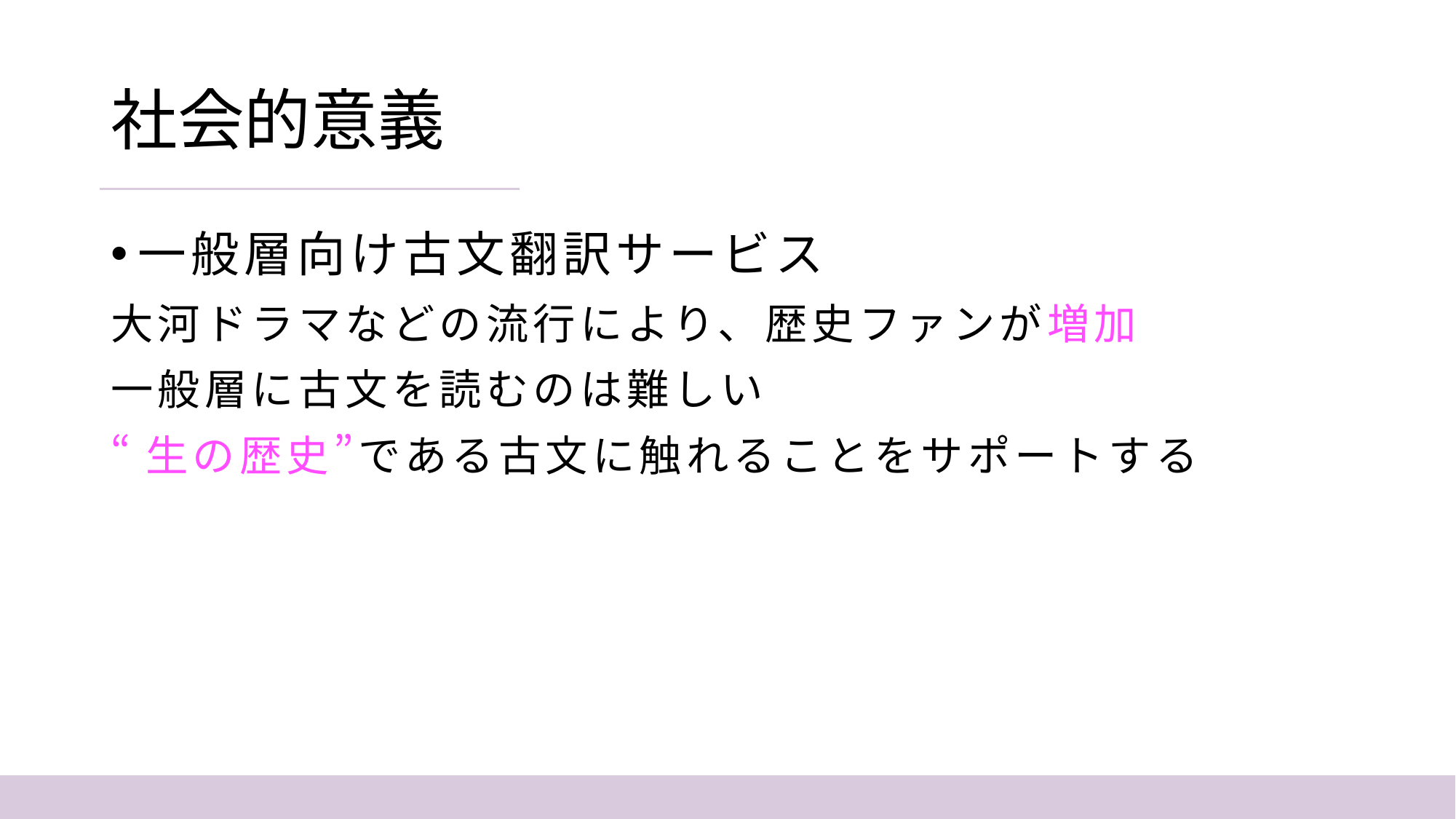

# 社会的意義
一般層向け古文翻訳サービス
大河ドラマなどの流行により、歴史ファンが増加
一般層に古文を読むのは難しい
“生の歴史”である古文に触れることをサポートする